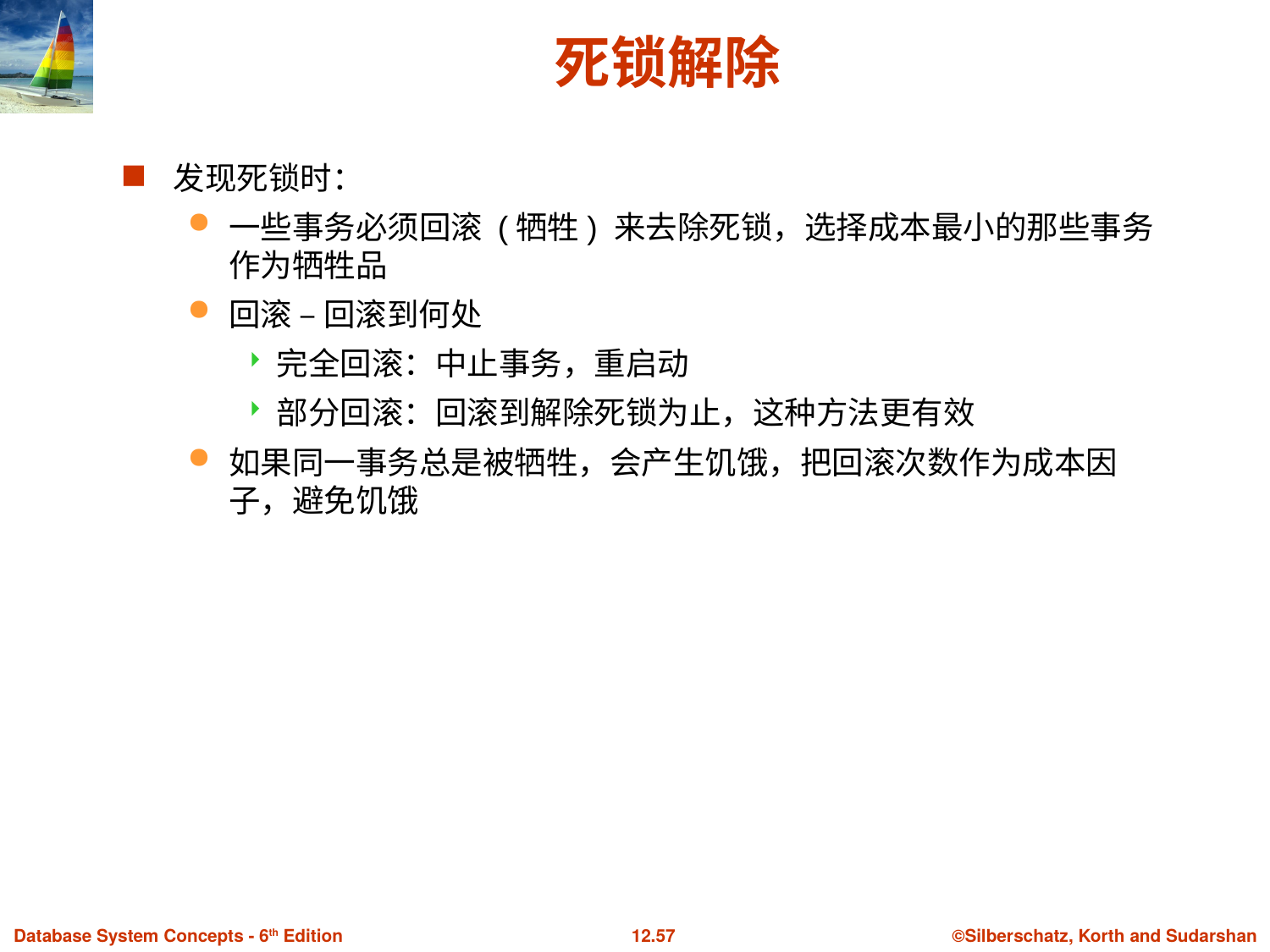

发现死锁时：
一些事务必须回滚 (牺牲) 来去除死锁，选择成本最小的那些事务作为牺牲品
回滚 – 回滚到何处
完全回滚：中止事务，重启动
部分回滚：回滚到解除死锁为止，这种方法更有效
如果同一事务总是被牺牲，会产生饥饿，把回滚次数作为成本因子，避免饥饿
# 死锁解除